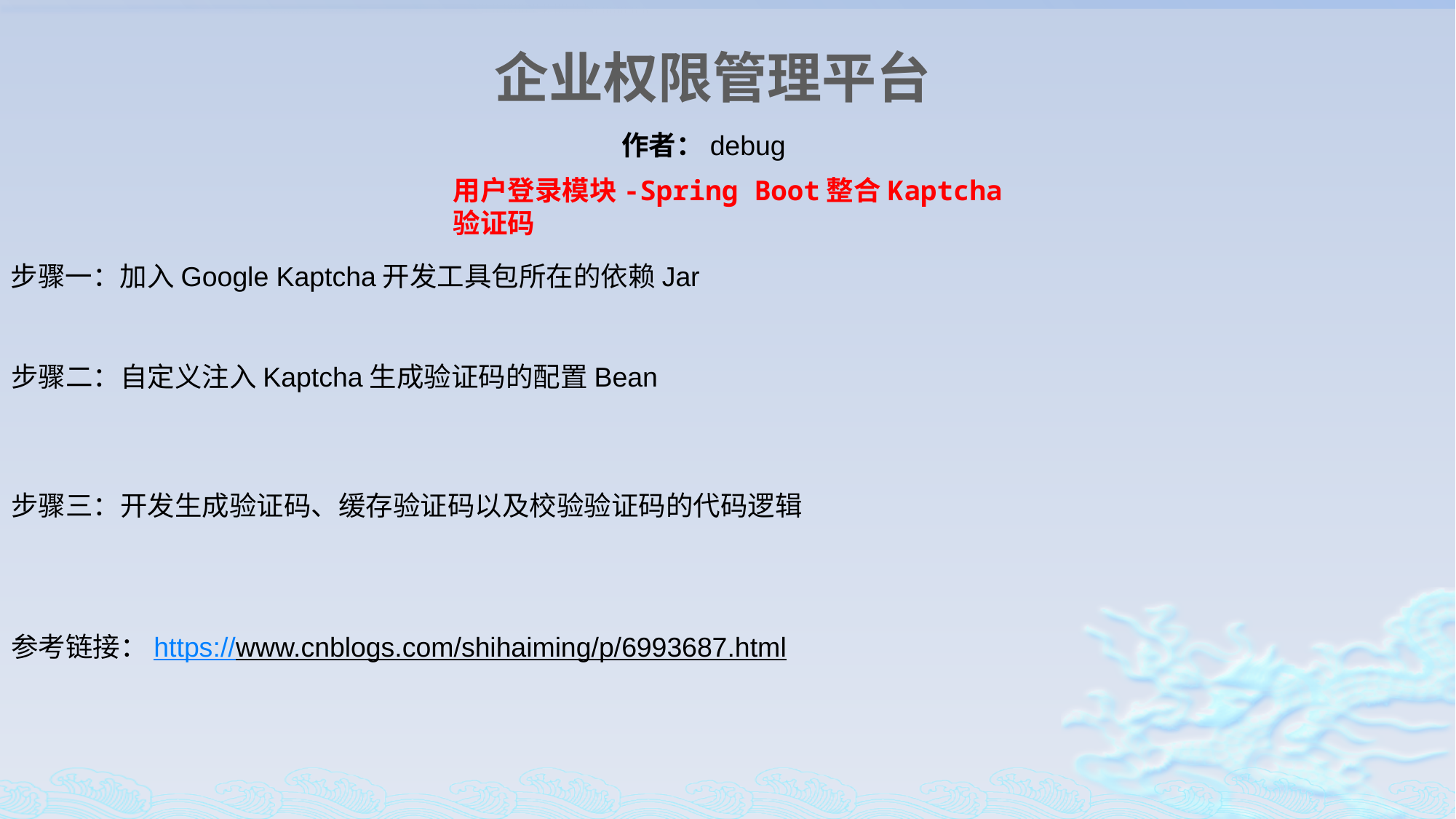

企业权限管理平台
作者：debug
用户登录模块-Spring Boot整合Kaptcha验证码
步骤一：加入Google Kaptcha开发工具包所在的依赖Jar
步骤二：自定义注入Kaptcha生成验证码的配置Bean
步骤三：开发生成验证码、缓存验证码以及校验验证码的代码逻辑
参考链接：https://www.cnblogs.com/shihaiming/p/6993687.html